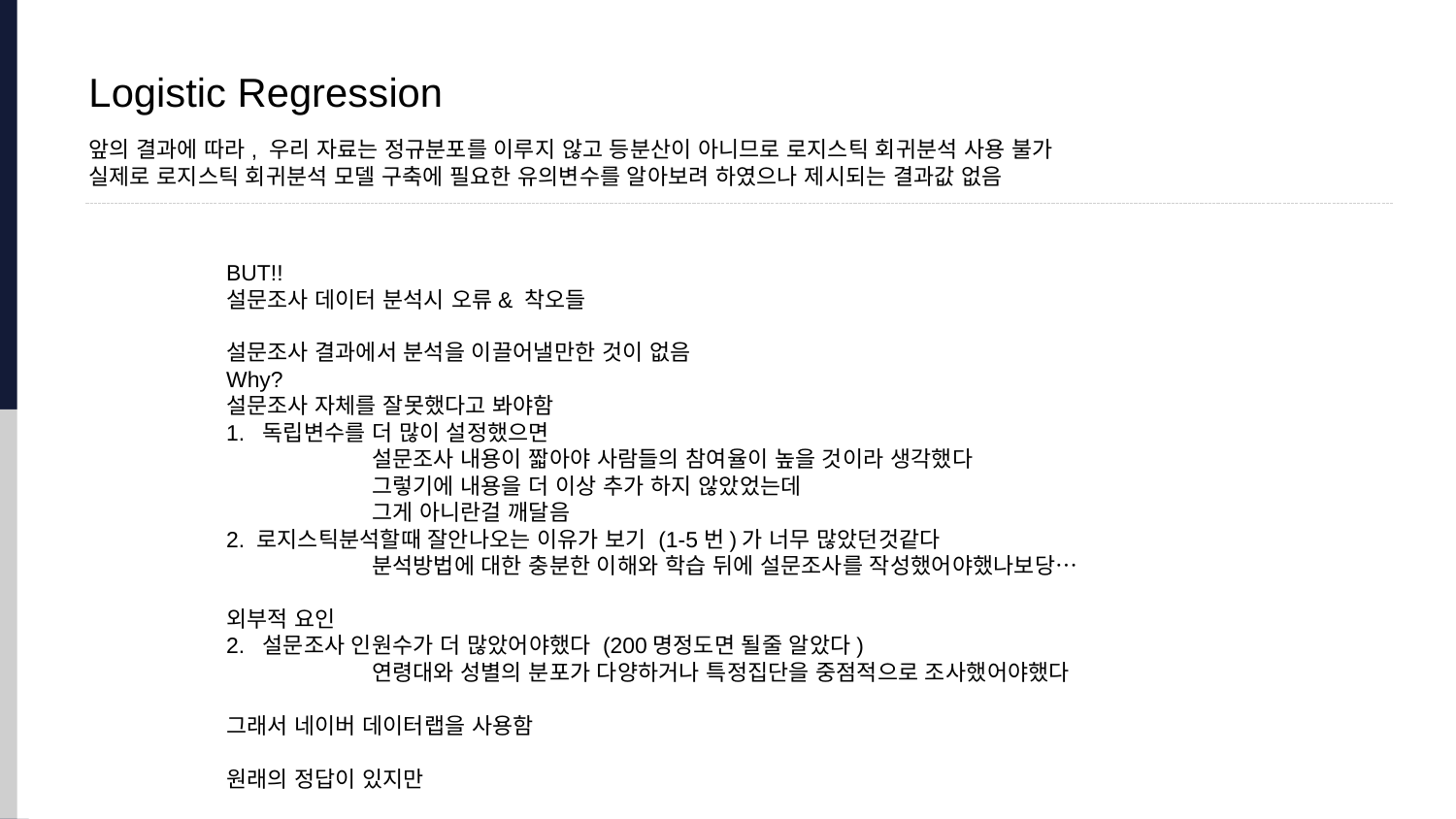

Logistic Regression
앞의 결과에 따라, 우리 자료는 정규분포를 이루지 않고 등분산이 아니므로 로지스틱 회귀분석 사용 불가
실제로 로지스틱 회귀분석 모델 구축에 필요한 유의변수를 알아보려 하였으나 제시되는 결과값 없음
BUT!!
설문조사 데이터 분석시 오류& 착오들

설문조사 결과에서 분석을 이끌어낼만한 것이 없음
Why?
설문조사 자체를 잘못했다고 봐야함
독립변수를 더 많이 설정했으면
	설문조사 내용이 짧아야 사람들의 참여율이 높을 것이라 생각했다
	그렇기에 내용을 더 이상 추가 하지 않았었는데
	그게 아니란걸 깨달음
2. 로지스틱분석할때 잘안나오는 이유가 보기 (1-5번)가 너무 많았던것같다
	분석방법에 대한 충분한 이해와 학습 뒤에 설문조사를 작성했어야했나보당…

외부적 요인
설문조사 인원수가 더 많았어야했다 (200명정도면 될줄 알았다)
	연령대와 성별의 분포가 다양하거나 특정집단을 중점적으로 조사했어야했다

그래서 네이버 데이터랩을 사용함

원래의 정답이 있지만